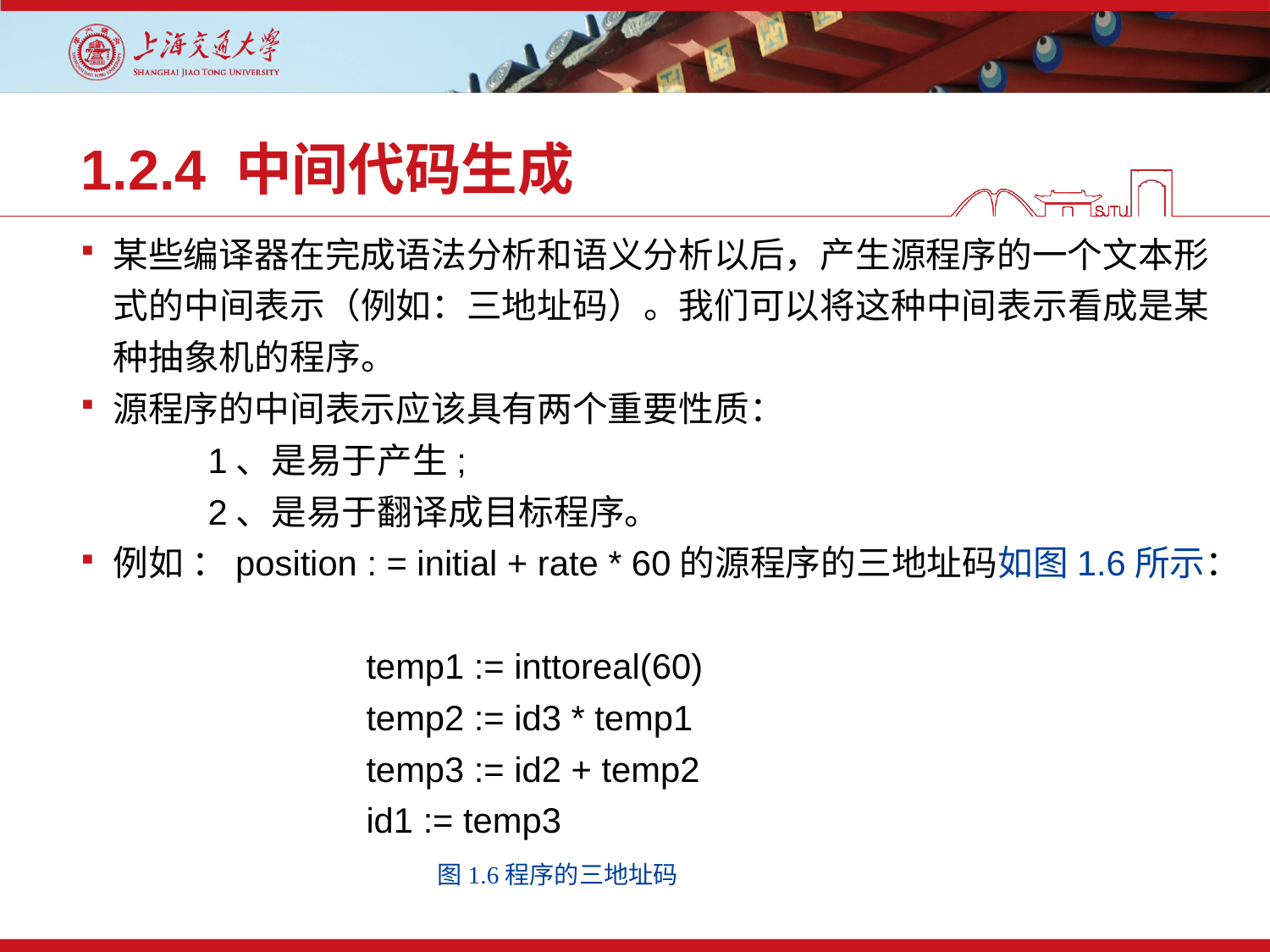

# 1.2.4 中间代码生成
某些编译器在完成语法分析和语义分析以后，产生源程序的一个文本形
   式的中间表示（例如：三地址码）。我们可以将这种中间表示看成是某
   种抽象机的程序。
源程序的中间表示应该具有两个重要性质：
             1、是易于产生;
             2、是易于翻译成目标程序。
例如 ：position : = initial + rate * 60的源程序的三地址码如图1.6所示：

	                          temp1 := inttoreal(60)
	                          temp2 := id3 * temp1
	                          temp3 := id2 + temp2
	                          id1 := temp3

图1.6程序的三地址码